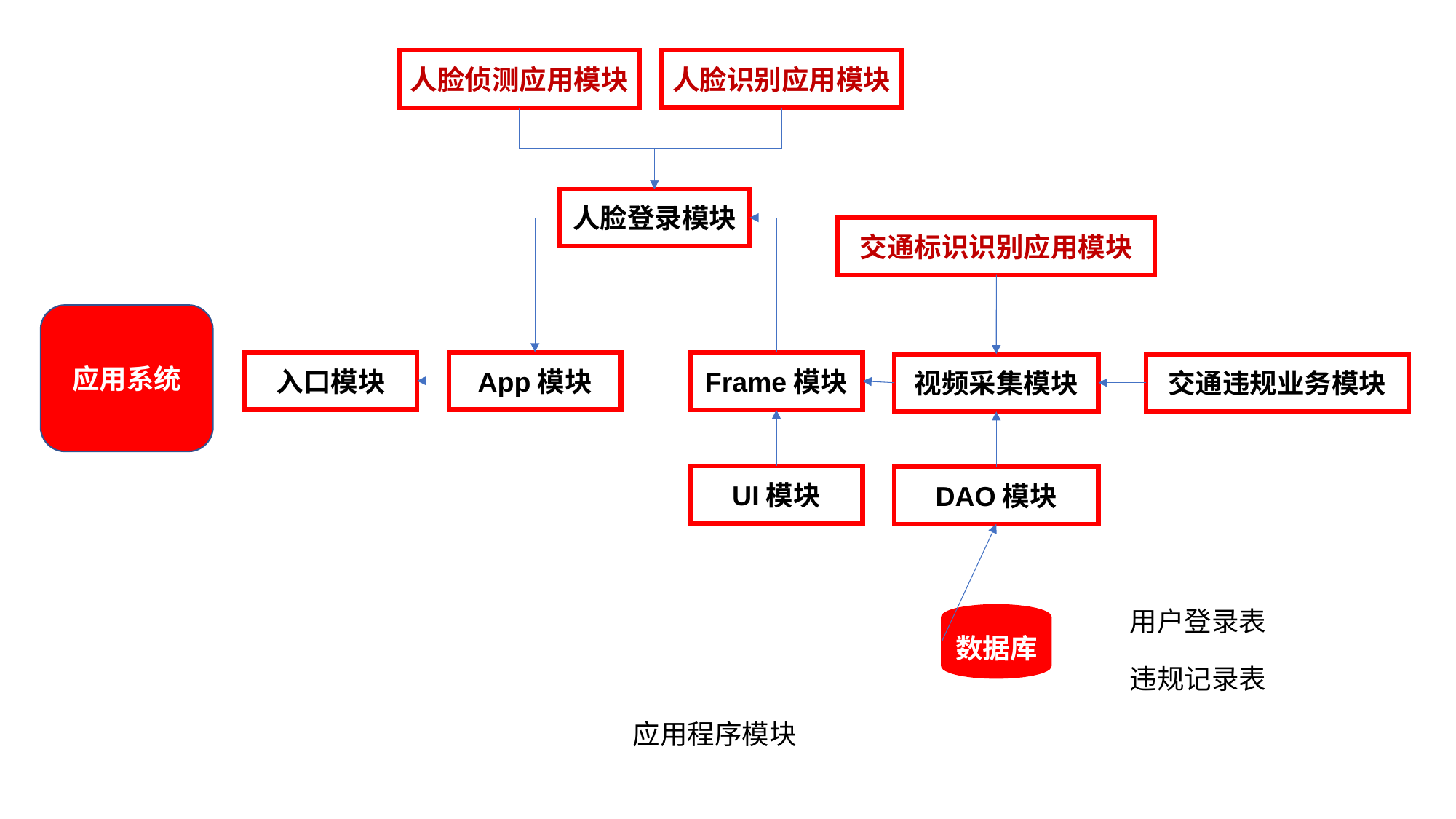

人脸识别应用模块
人脸侦测应用模块
人脸登录模块
交通标识识别应用模块
应用系统
入口模块
App模块
Frame模块
视频采集模块
交通违规业务模块
UI模块
DAO模块
用户登录表
数据库
违规记录表
应用程序模块